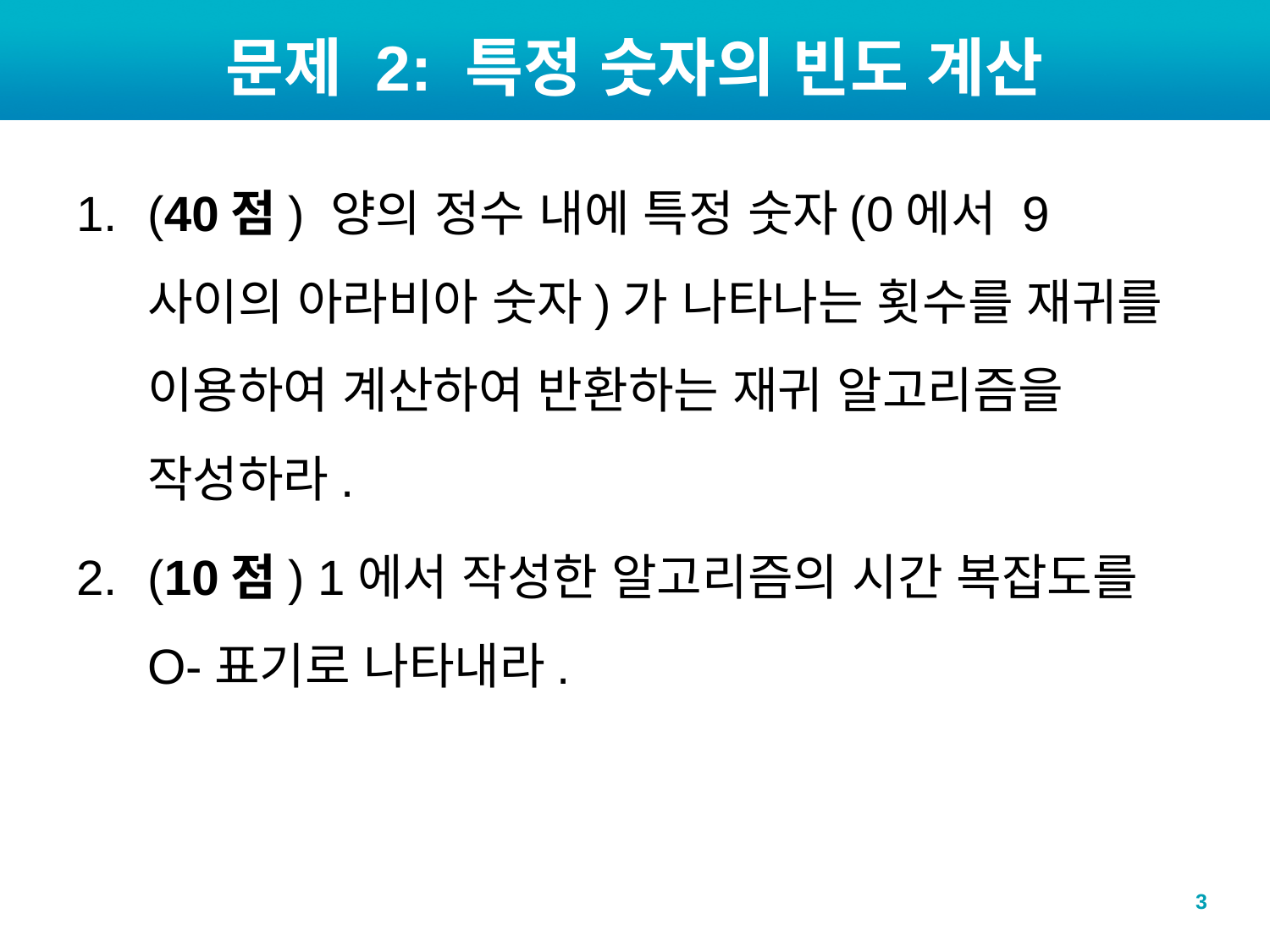

# 문제 2: 특정 숫자의 빈도 계산
(40점) 양의 정수 내에 특정 숫자(0에서 9사이의 아라비아 숫자)가 나타나는 횟수를 재귀를 이용하여 계산하여 반환하는 재귀 알고리즘을 작성하라.
(10점) 1에서 작성한 알고리즘의 시간 복잡도를 O-표기로 나타내라.